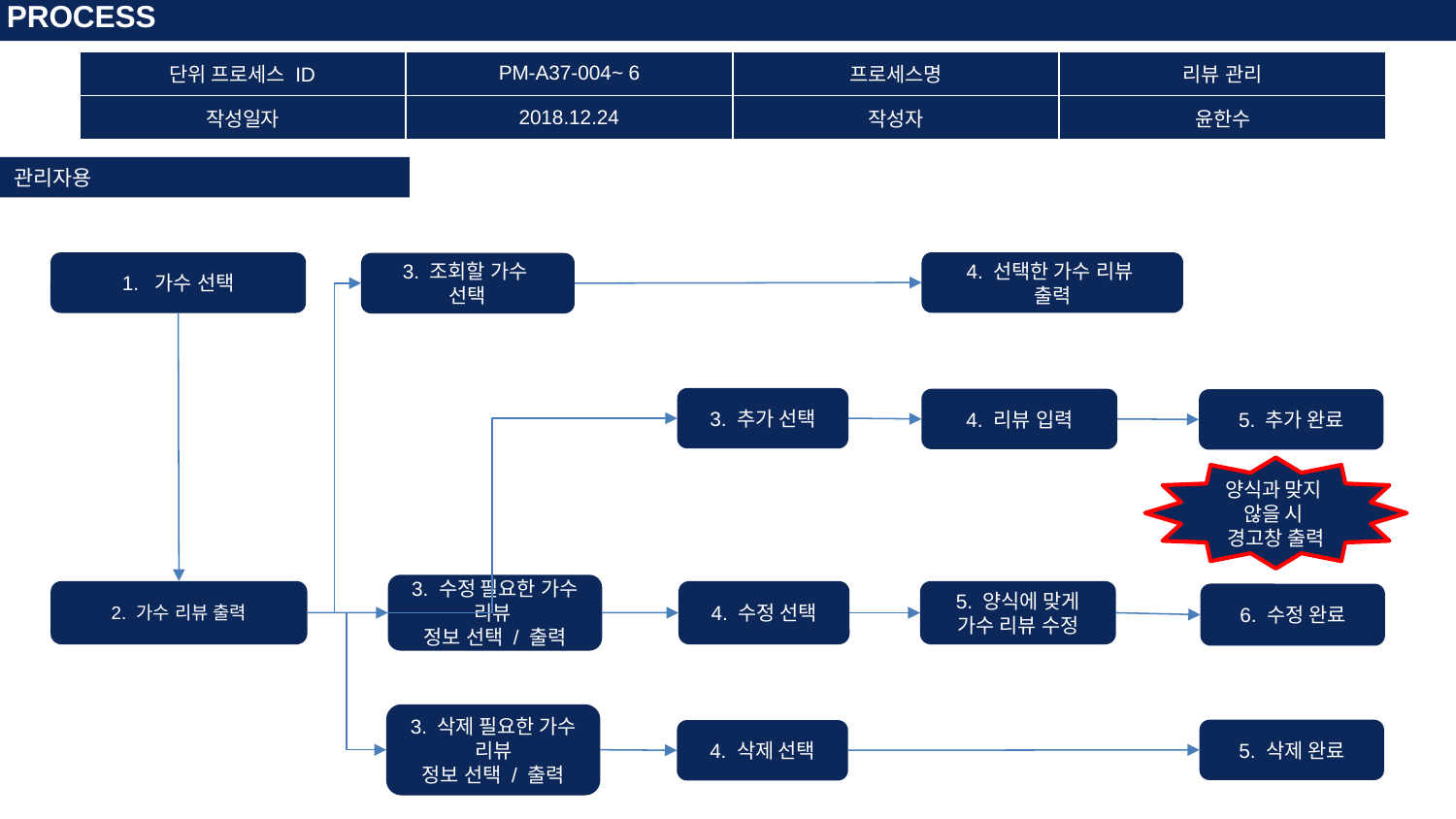

PROCESS
PROCESS
| 단위 프로세스 ID | PM-A37-004~ 6 | 프로세스명 | 리뷰 관리 |
| --- | --- | --- | --- |
| 작성일자 | 2018.12.24 | 작성자 | 윤한수 |
관리자용
4. 선택한 가수 리뷰
출력
1.  가수 선택
3. 조회할 가수
선택
3. 추가 선택
4. 리뷰 입력
5. 추가 완료
양식과 맞지
않을 시
경고창 출력
3. 수정 필요한 가수 리뷰
정보 선택 / 출력
2. 가수 리뷰 출력
4. 수정 선택
5. 양식에 맞게 가수 리뷰 수정
6. 수정 완료
3. 삭제 필요한 가수 리뷰
정보 선택 / 출력
5. 삭제 완료
4. 삭제 선택